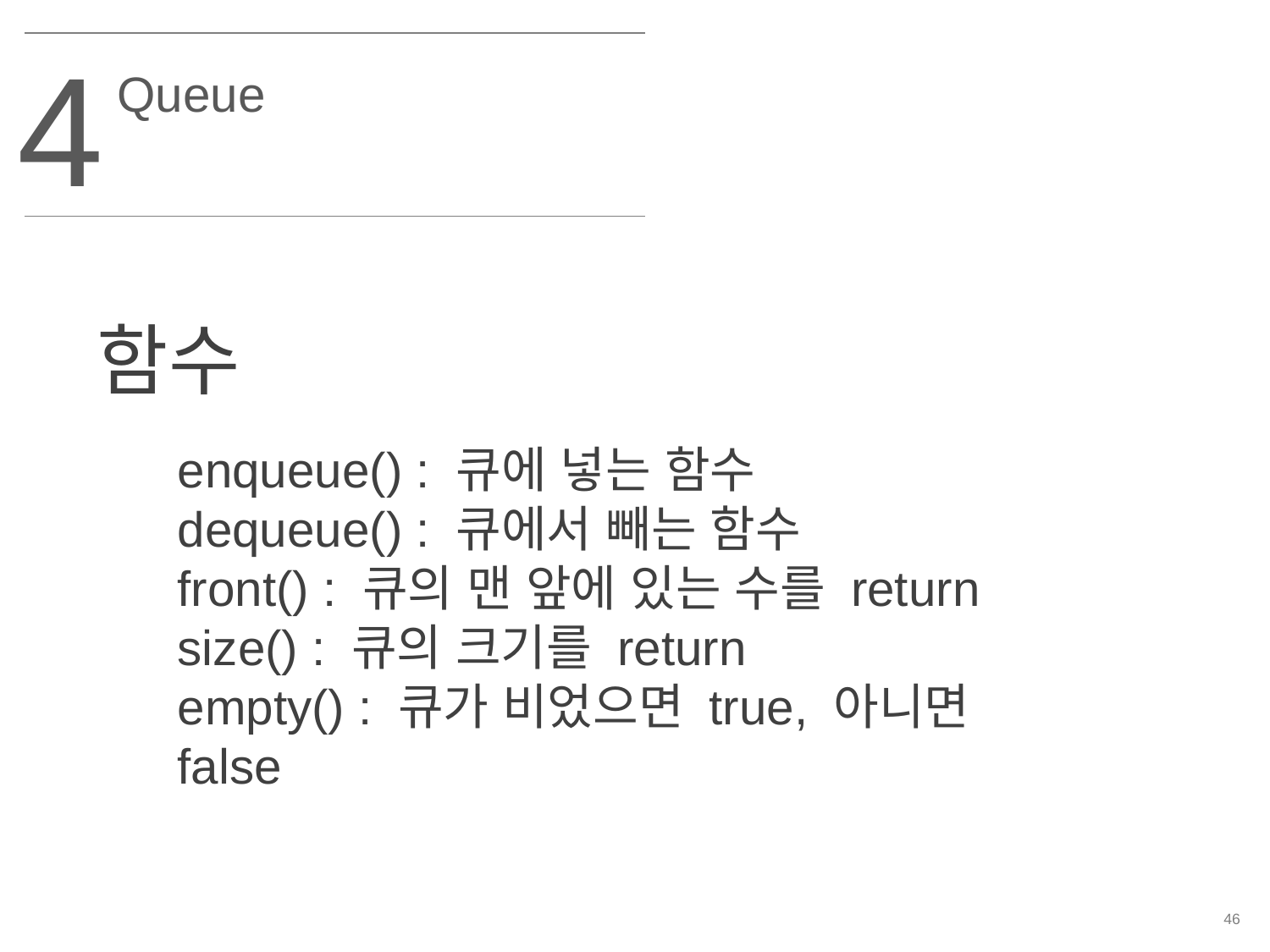

4
Queue
함수
enqueue() : 큐에 넣는 함수
dequeue() : 큐에서 빼는 함수
front() : 큐의 맨 앞에 있는 수를 return
size() : 큐의 크기를 return
empty() : 큐가 비었으면 true, 아니면 false